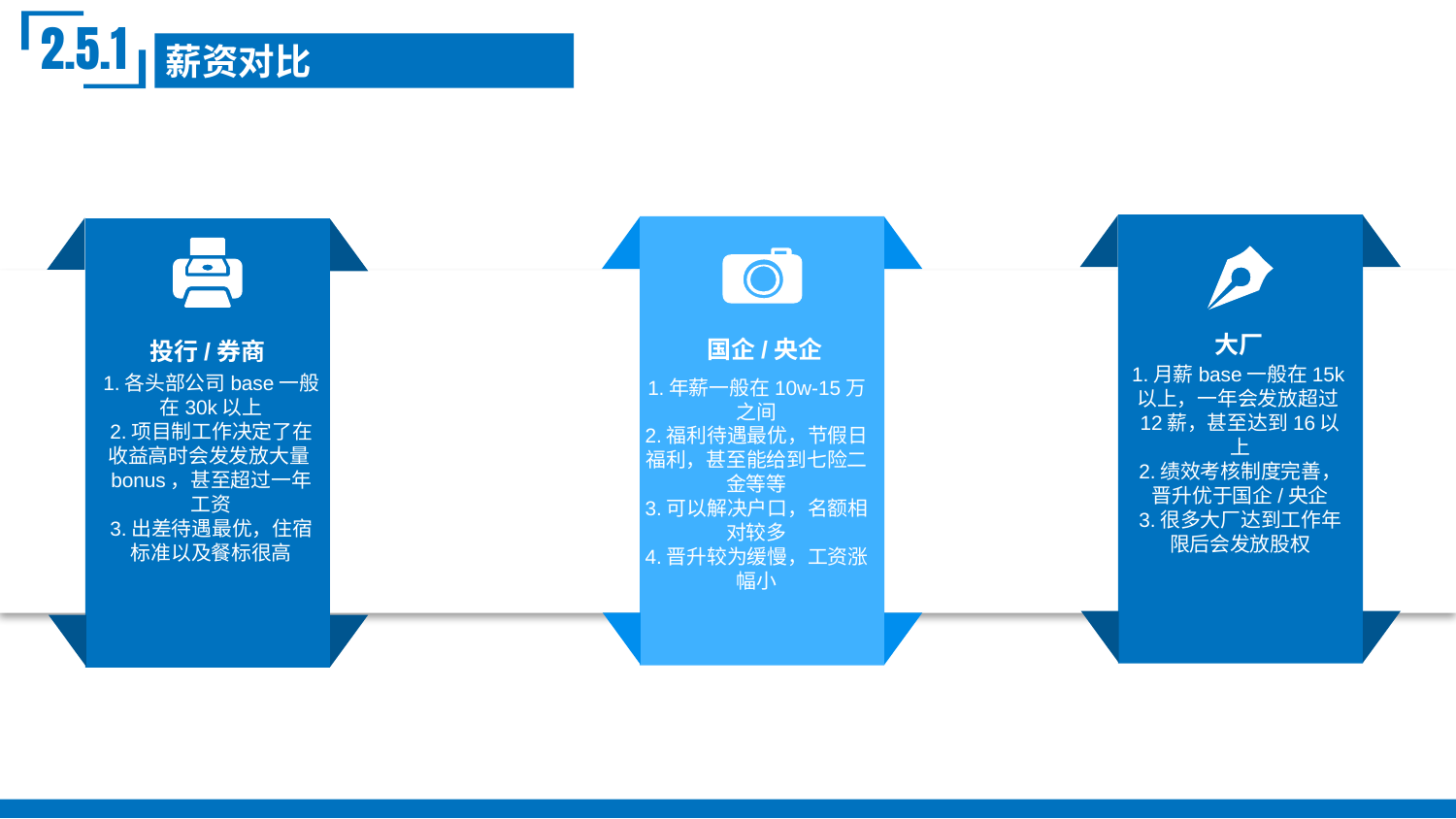

2.5.1
薪资对比

大厂

国企/央企
1.年薪一般在10w-15万之间
2.福利待遇最优，节假日福利，甚至能给到七险二金等等
3.可以解决户口，名额相对较多
4.晋升较为缓慢，工资涨幅小

投行/券商
1.各头部公司base一般在30k以上
2.项目制工作决定了在收益高时会发发放大量bonus，甚至超过一年工资
3.出差待遇最优，住宿标准以及餐标很高

1.月薪base一般在15k以上，一年会发放超过12薪，甚至达到16以上
2.绩效考核制度完善，晋升优于国企/央企
3.很多大厂达到工作年限后会发放股权